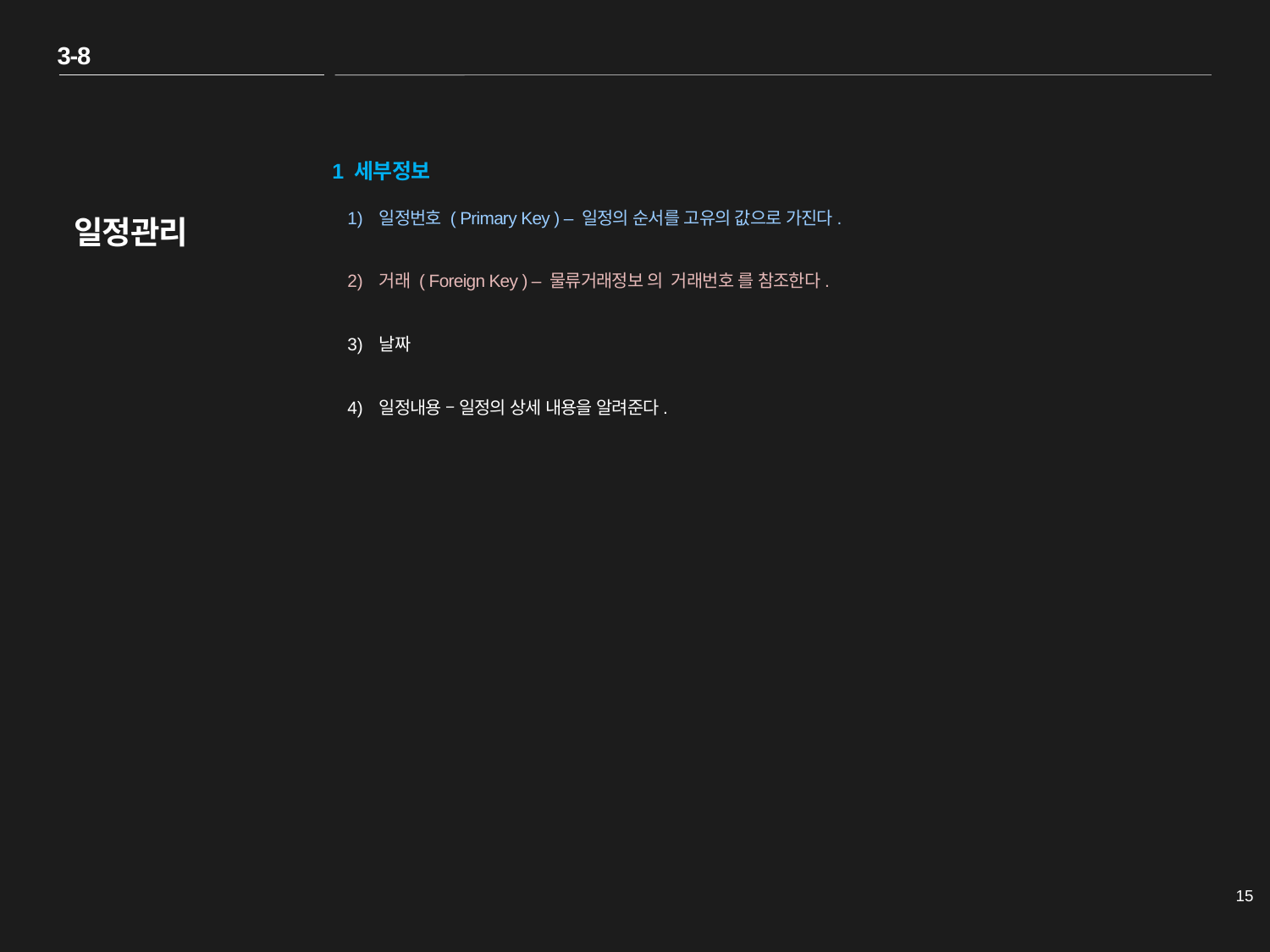

3-8
# 일정관리
1 세부정보
일정번호 ( Primary Key ) – 일정의 순서를 고유의 값으로 가진다.

거래 ( Foreign Key ) – 물류거래정보 의  거래번호 를 참조한다.

날짜

일정내용 – 일정의 상세 내용을 알려준다.

15